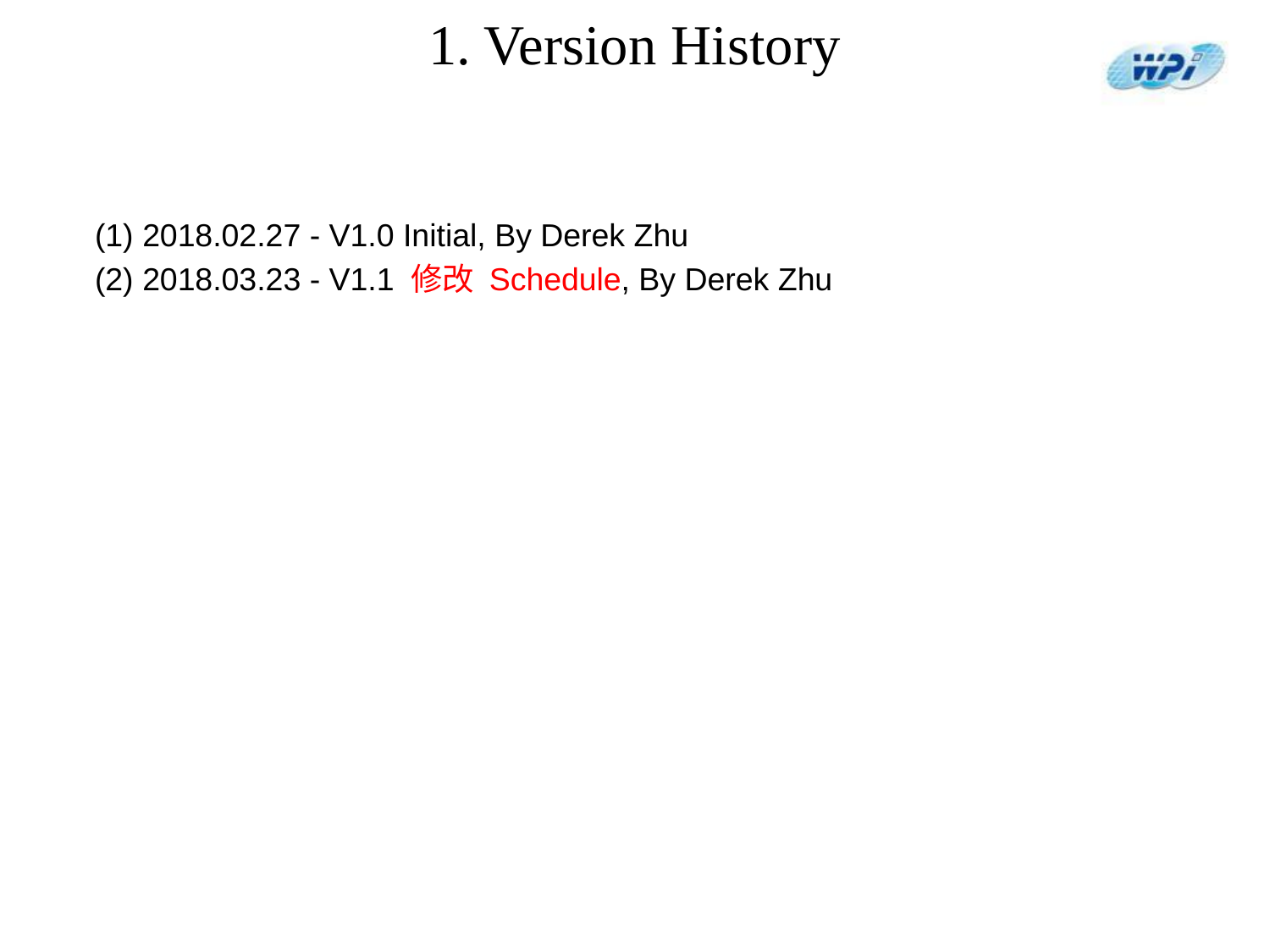

# 1. Version History
2018.02.27 - V1.0 Initial, By Derek Zhu
2018.03.23 - V1.1 修改 Schedule, By Derek Zhu